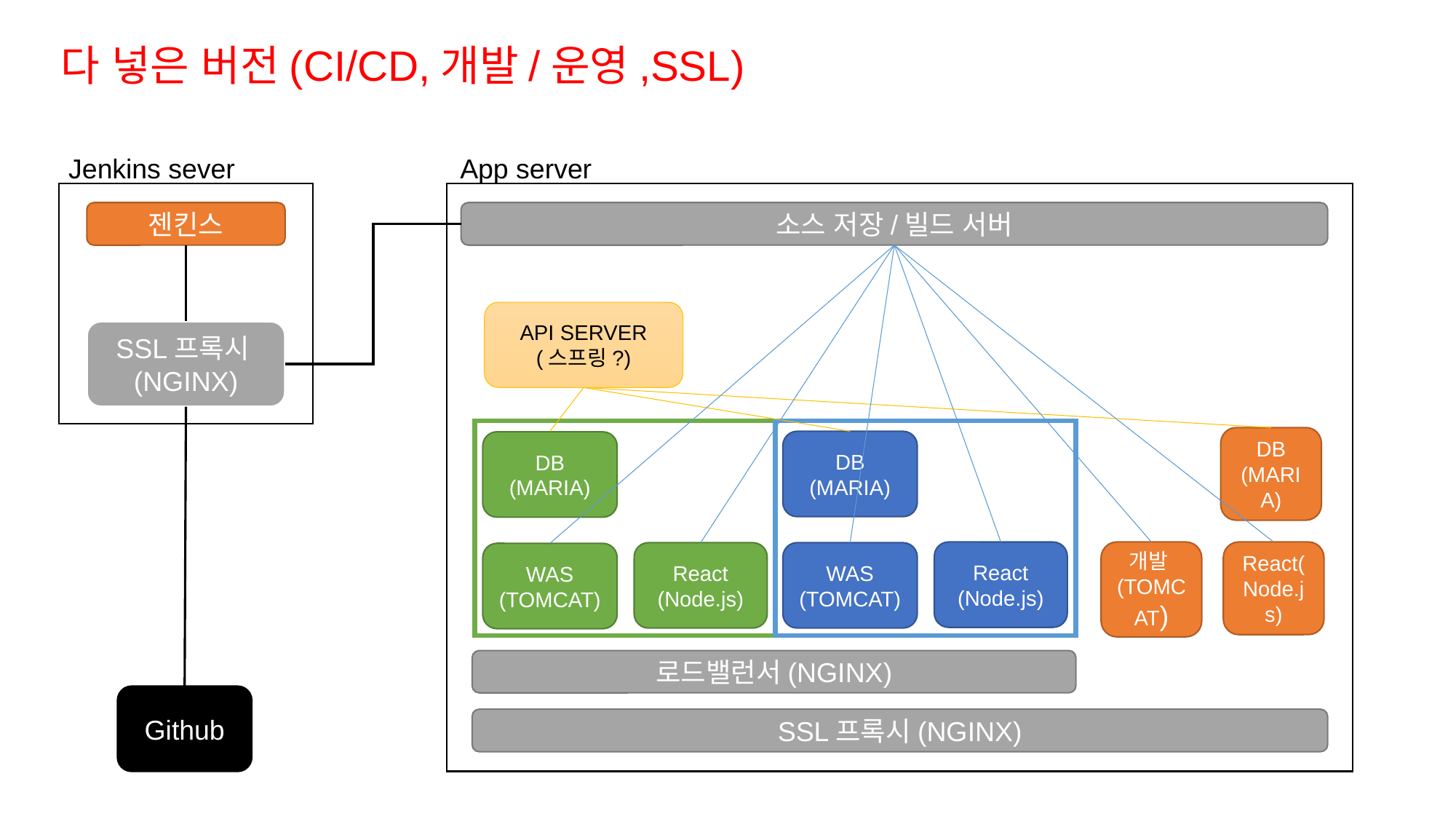

다 넣은 버전(CI/CD,개발/운영,SSL)
Jenkins sever
App server

소스 저장/빌드 서버
젠킨스
API SERVER
(스프링?)
SSL프록시(NGINX)

DB
(MARIA)
DB
(MARIA)
DB
(MARIA)
React
(Node.js)
개발(TOMCAT)
React(Node.js)
React
(Node.js)
WAS
(TOMCAT)
WAS
(TOMCAT)
로드밸런서(NGINX)
Github
SSL프록시(NGINX)